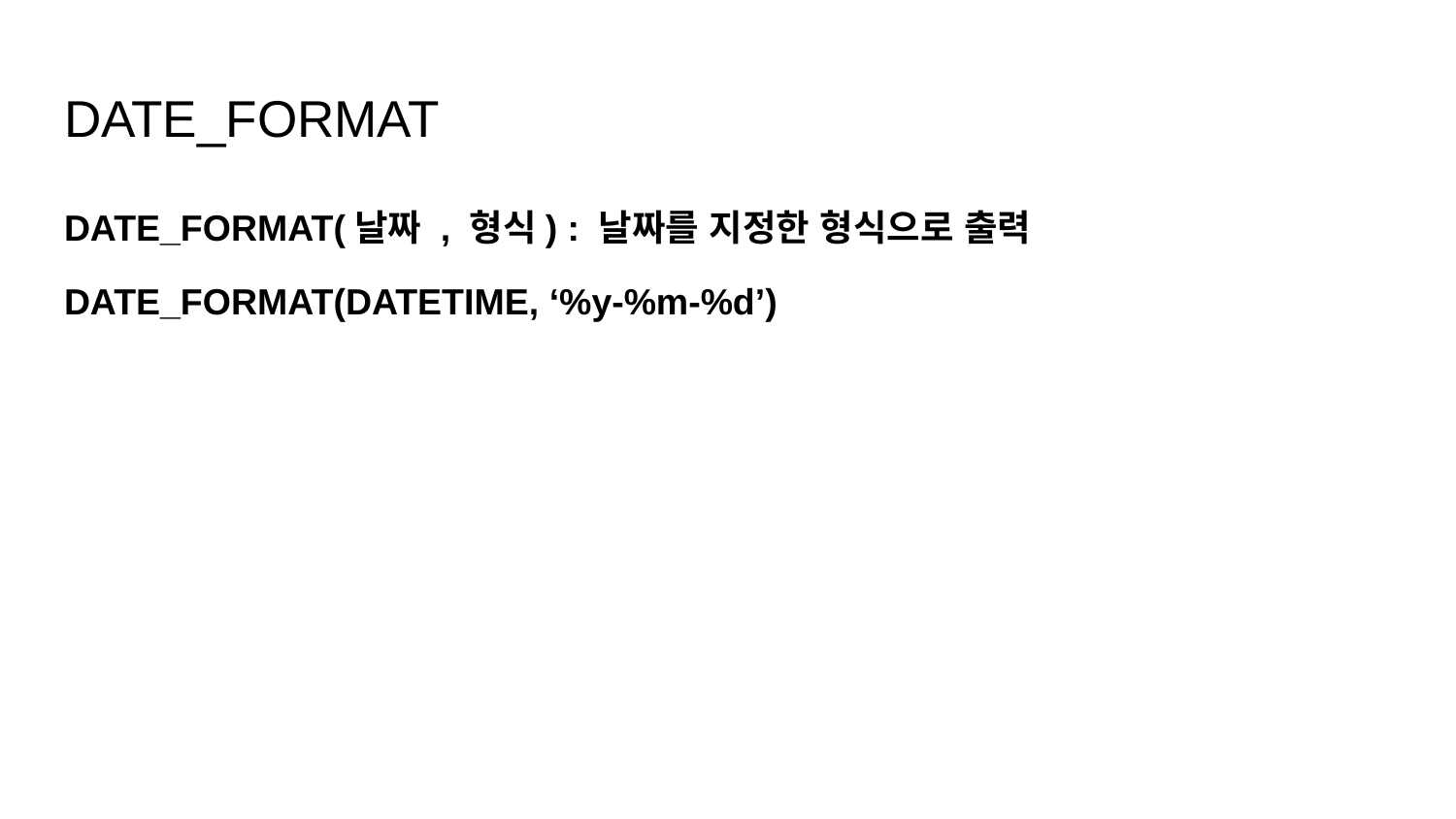

# DATE_FORMAT
DATE_FORMAT(날짜 , 형식) : 날짜를 지정한 형식으로 출력
DATE_FORMAT(DATETIME, ‘%y-%m-%d’)